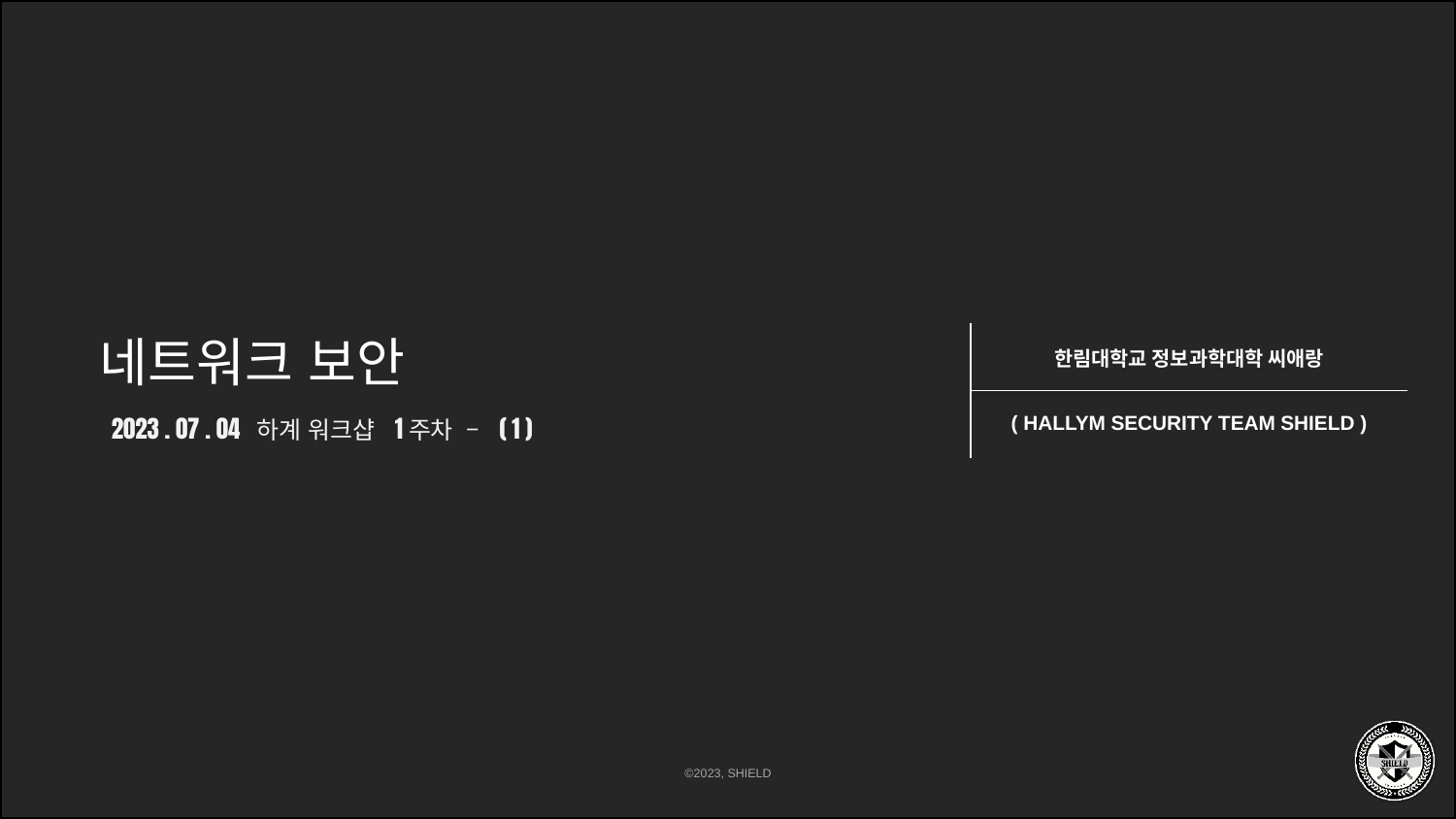

# 네트워크 보안
2023 . 07 . 04  하계 워크샵  1주차  –  ( 1 )